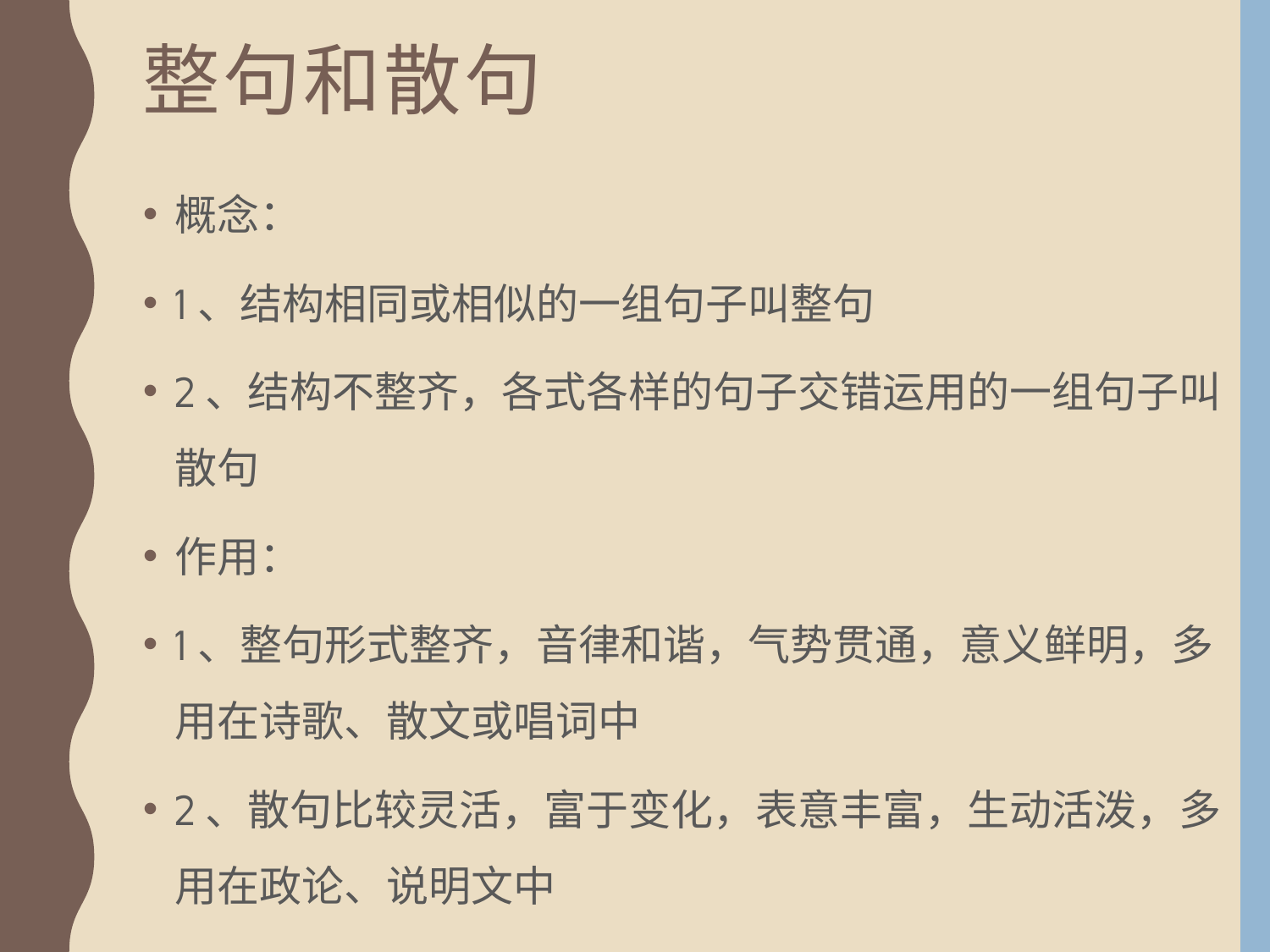

# 整句和散句
概念：
1、结构相同或相似的一组句子叫整句
2、结构不整齐，各式各样的句子交错运用的一组句子叫散句
作用：
1、整句形式整齐，音律和谐，气势贯通，意义鲜明，多用在诗歌、散文或唱词中
2、散句比较灵活，富于变化，表意丰富，生动活泼，多用在政论、说明文中